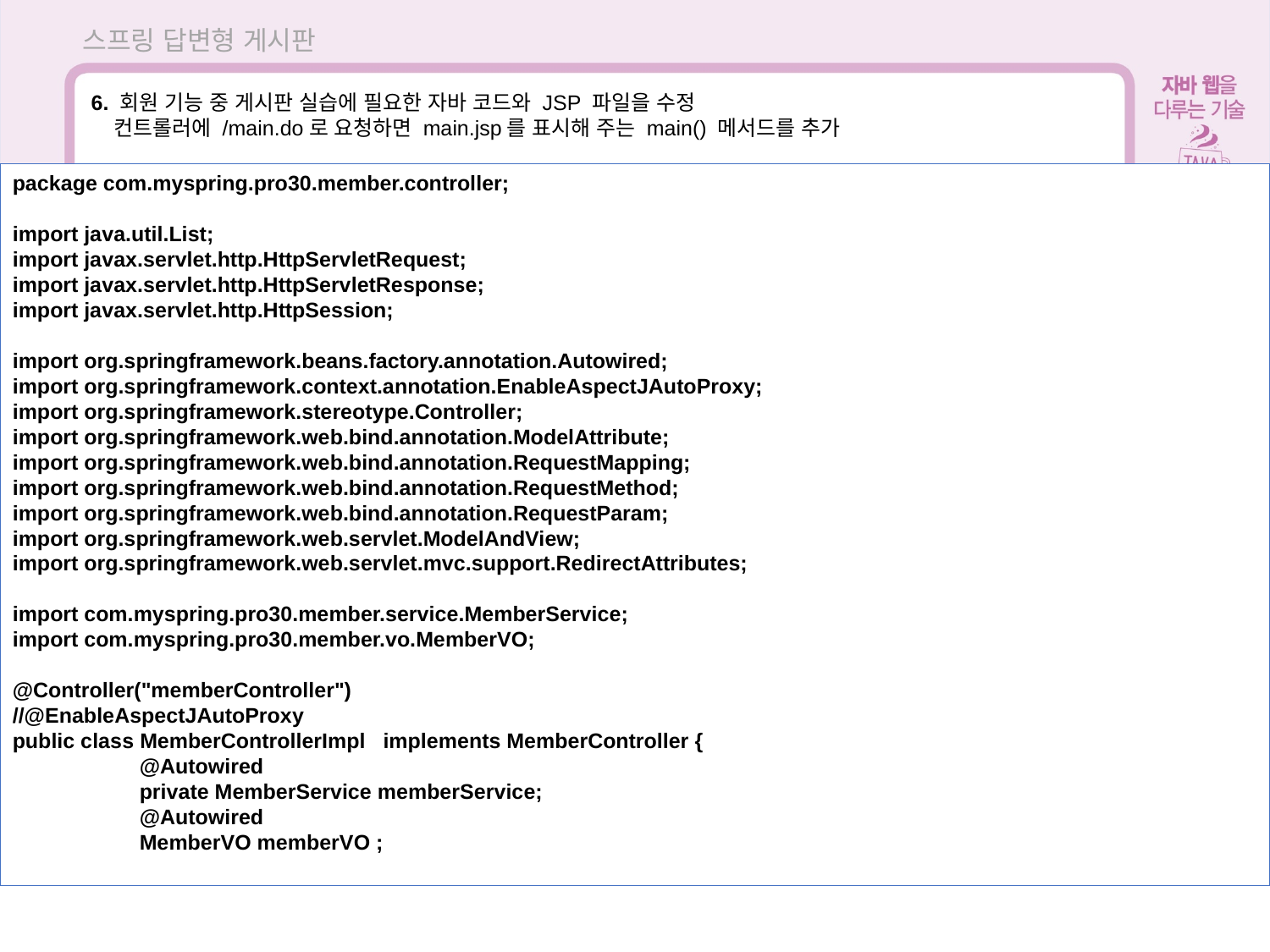

스프링 답변형 게시판
6. 회원 기능 중 게시판 실습에 필요한 자바 코드와 JSP 파일을 수정
   컨트롤러에 /main.do로 요청하면 main.jsp를 표시해 주는 main() 메서드를 추가
package com.myspring.pro30.member.controller;

import java.util.List;
import javax.servlet.http.HttpServletRequest;
import javax.servlet.http.HttpServletResponse;
import javax.servlet.http.HttpSession;

import org.springframework.beans.factory.annotation.Autowired;
import org.springframework.context.annotation.EnableAspectJAutoProxy;
import org.springframework.stereotype.Controller;
import org.springframework.web.bind.annotation.ModelAttribute;
import org.springframework.web.bind.annotation.RequestMapping;
import org.springframework.web.bind.annotation.RequestMethod;
import org.springframework.web.bind.annotation.RequestParam;
import org.springframework.web.servlet.ModelAndView;
import org.springframework.web.servlet.mvc.support.RedirectAttributes;

import com.myspring.pro30.member.service.MemberService;
import com.myspring.pro30.member.vo.MemberVO;

@Controller("memberController")
//@EnableAspectJAutoProxy
public class MemberControllerImpl   implements MemberController {
	@Autowired
	private MemberService memberService;
	@Autowired
	MemberVO memberVO ;